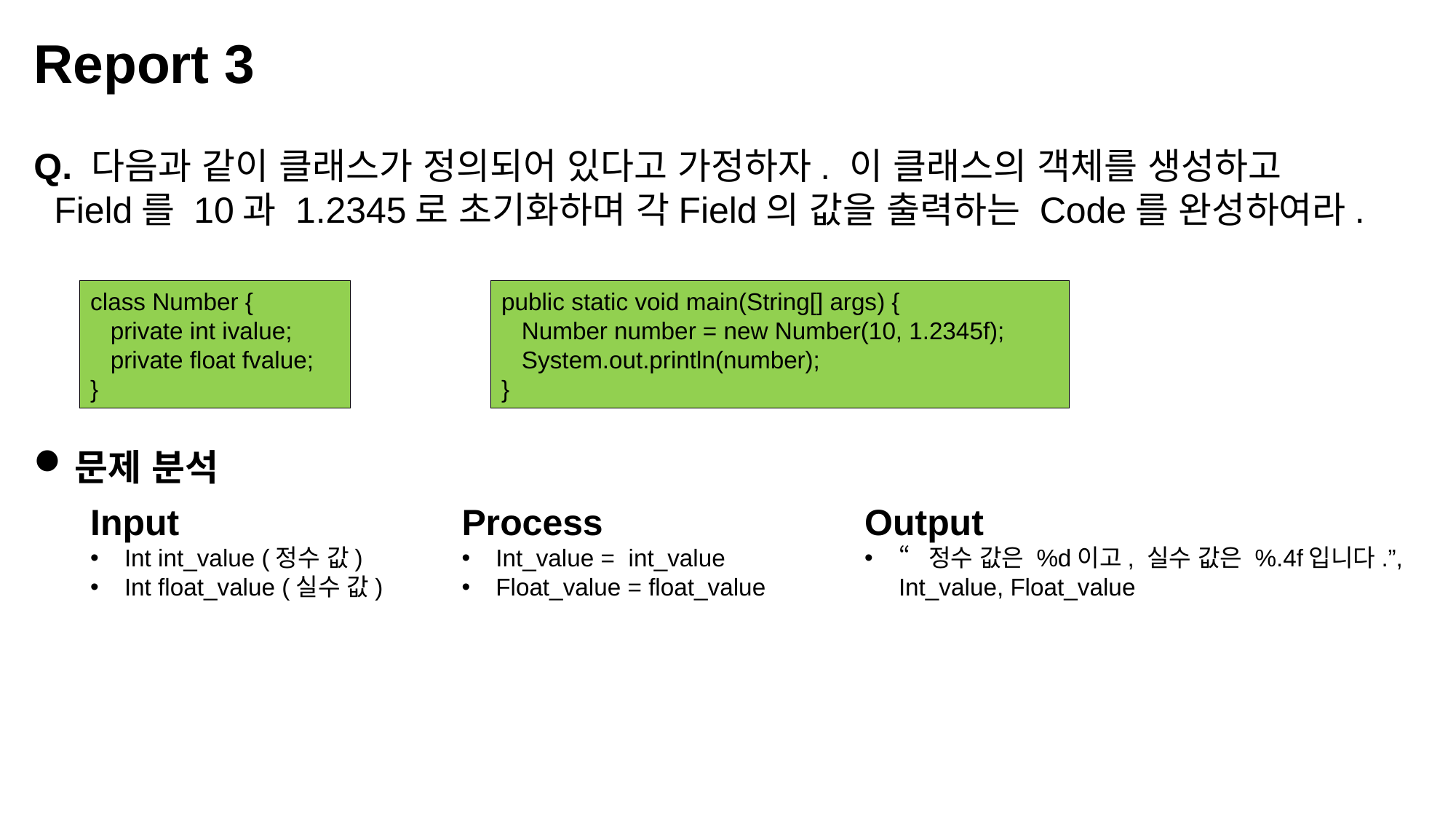

Report 3
Q. 다음과 같이 클래스가 정의되어 있다고 가정하자. 이 클래스의 객체를 생성하고
  Field를 10과 1.2345로 초기화하며 각Field의 값을 출력하는 Code를 완성하여라.

class Number {
   private int ivalue;
   private float fvalue;
}
public static void main(String[] args) {
   Number number = new Number(10, 1.2345f);
   System.out.println(number);
}
문제 분석
Process
Int_value =  int_value
Float_value = float_value
Input
Int int_value (정수 값)
Int float_value (실수 값)
Output
“정수 값은 %d이고, 실수 값은 %.4f입니다.”, Int_value, Float_value